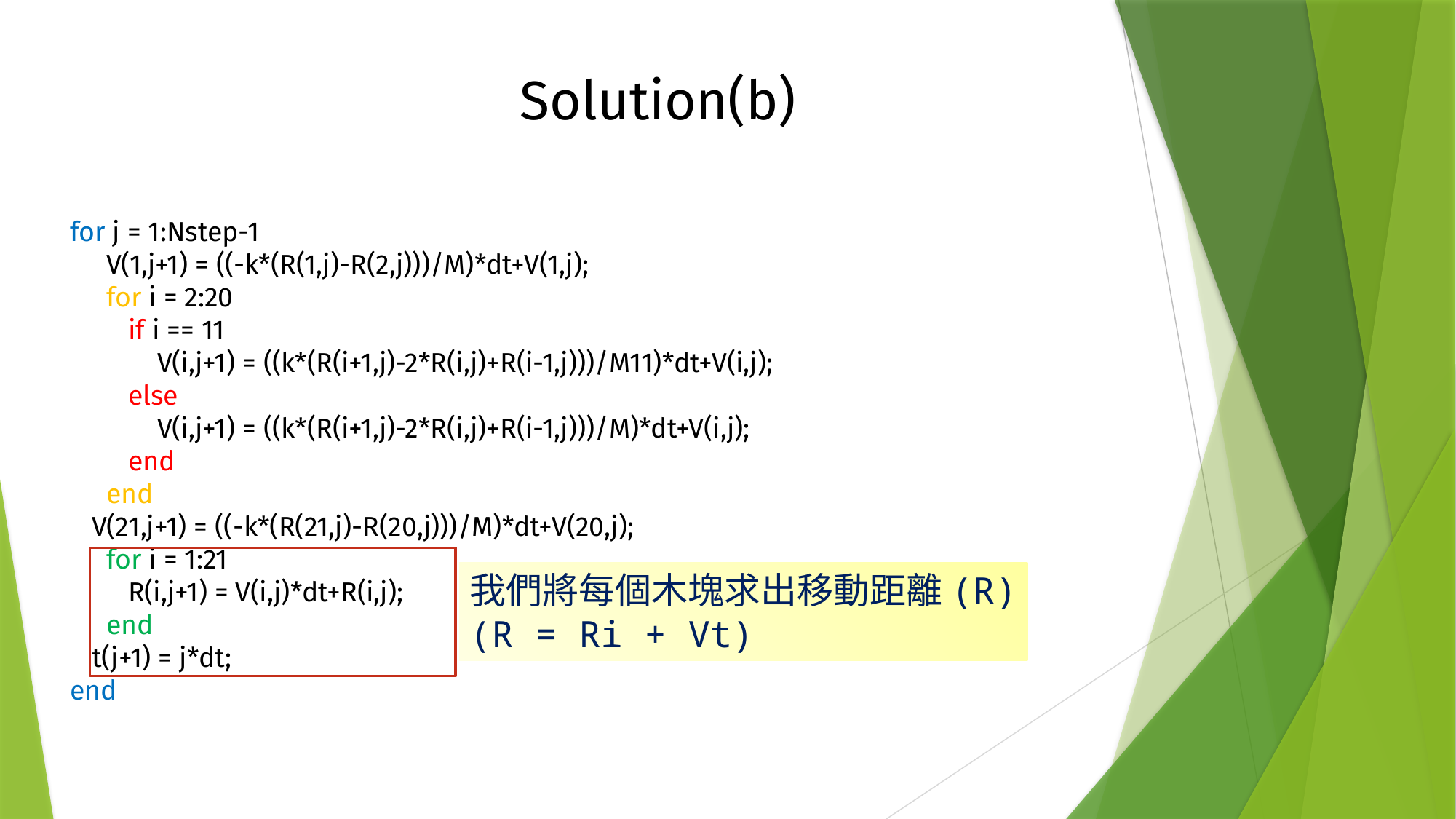

Solution(b)
for j = 1:Nstep-1
     V(1,j+1) = ((-k*(R(1,j)-R(2,j)))/M)*dt+V(1,j);
     for i = 2:20
        if i == 11
            V(i,j+1) = ((k*(R(i+1,j)-2*R(i,j)+R(i-1,j)))/M11)*dt+V(i,j);
        else
            V(i,j+1) = ((k*(R(i+1,j)-2*R(i,j)+R(i-1,j)))/M)*dt+V(i,j);
        end
     end
   V(21,j+1) = ((-k*(R(21,j)-R(20,j)))/M)*dt+V(20,j);
     for i = 1:21
        R(i,j+1) = V(i,j)*dt+R(i,j);
     end
   t(j+1) = j*dt;
end

我們將每個木塊求出移動距離(R)
(R = Ri + Vt)